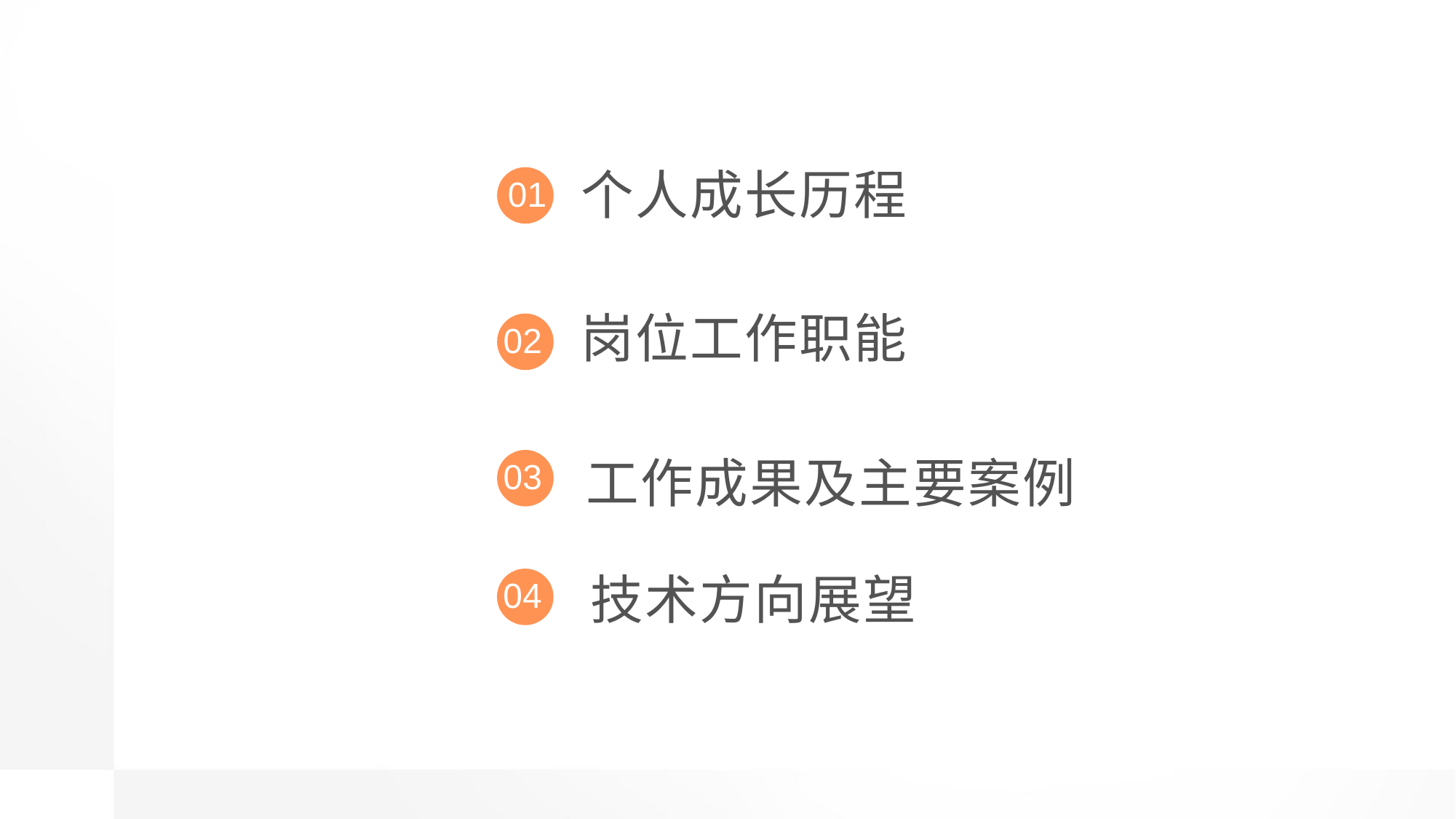

个人成长历程
01

岗位工作职能
02

工作成果及主要案例
03

技术方向展望

04